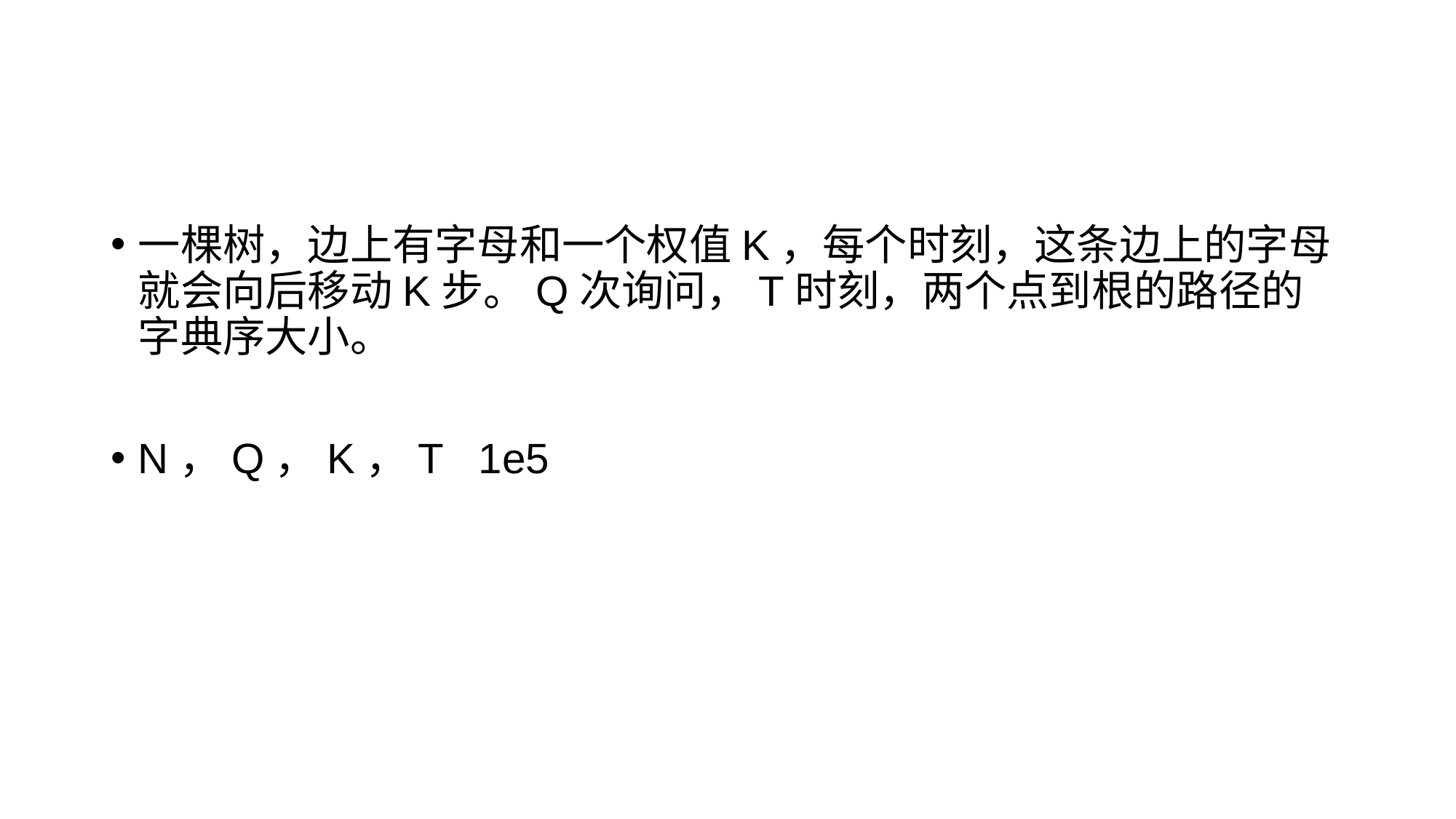

一棵树，边上有字母和一个权值K，每个时刻，这条边上的字母就会向后移动K步。Q次询问，T时刻，两个点到根的路径的字典序大小。

N，Q，K，T   1e5